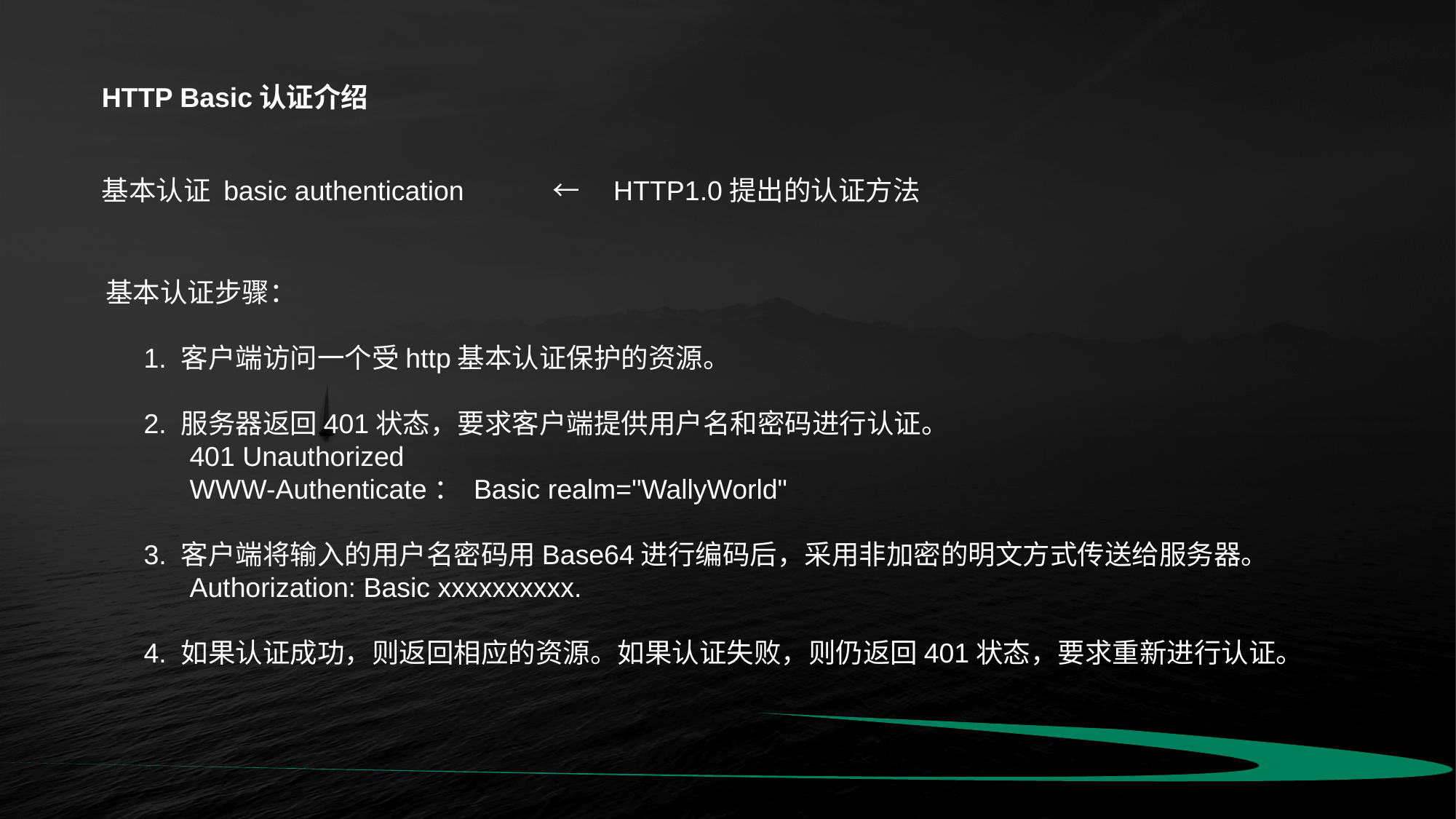

HTTP Basic认证介绍
基本认证 basic authentication　　　←　HTTP1.0提出的认证方法
基本认证步骤：

     1. 客户端访问一个受http基本认证保护的资源。

     2. 服务器返回401状态，要求客户端提供用户名和密码进行认证。
           401 Unauthorized
           WWW-Authenticate： Basic realm="WallyWorld"

     3. 客户端将输入的用户名密码用Base64进行编码后，采用非加密的明文方式传送给服务器。
           Authorization: Basic xxxxxxxxxx.

     4. 如果认证成功，则返回相应的资源。如果认证失败，则仍返回401状态，要求重新进行认证。